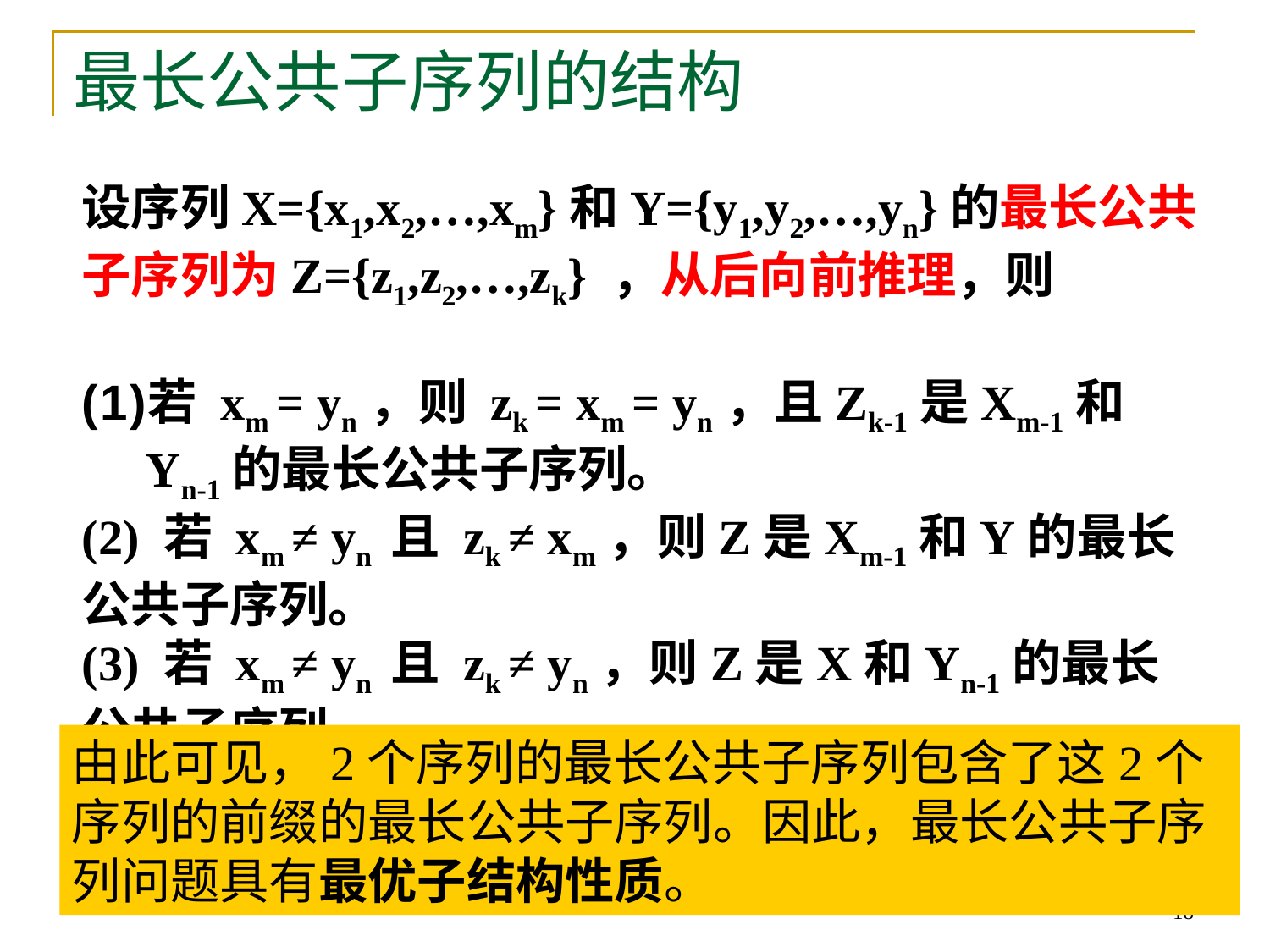

最长公共子序列的结构
设序列X={x1,x2,…,xm}和Y={y1,y2,…,yn}的最长公共子序列为Z={z1,z2,…,zk} ，从后向前推理，则

若 xm = yn，则 zk = xm = yn，且Zk-1是Xm-1和Yn-1的最长公共子序列。
(2) 若 xm ≠ yn 且 zk ≠ xm，则Z是Xm-1和Y的最长公共子序列。
(3) 若 xm ≠ yn 且 zk ≠ yn，则Z是X和Yn-1的最长公共子序列。
由此可见，2个序列的最长公共子序列包含了这2个序列的前缀的最长公共子序列。因此，最长公共子序列问题具有最优子结构性质。
18